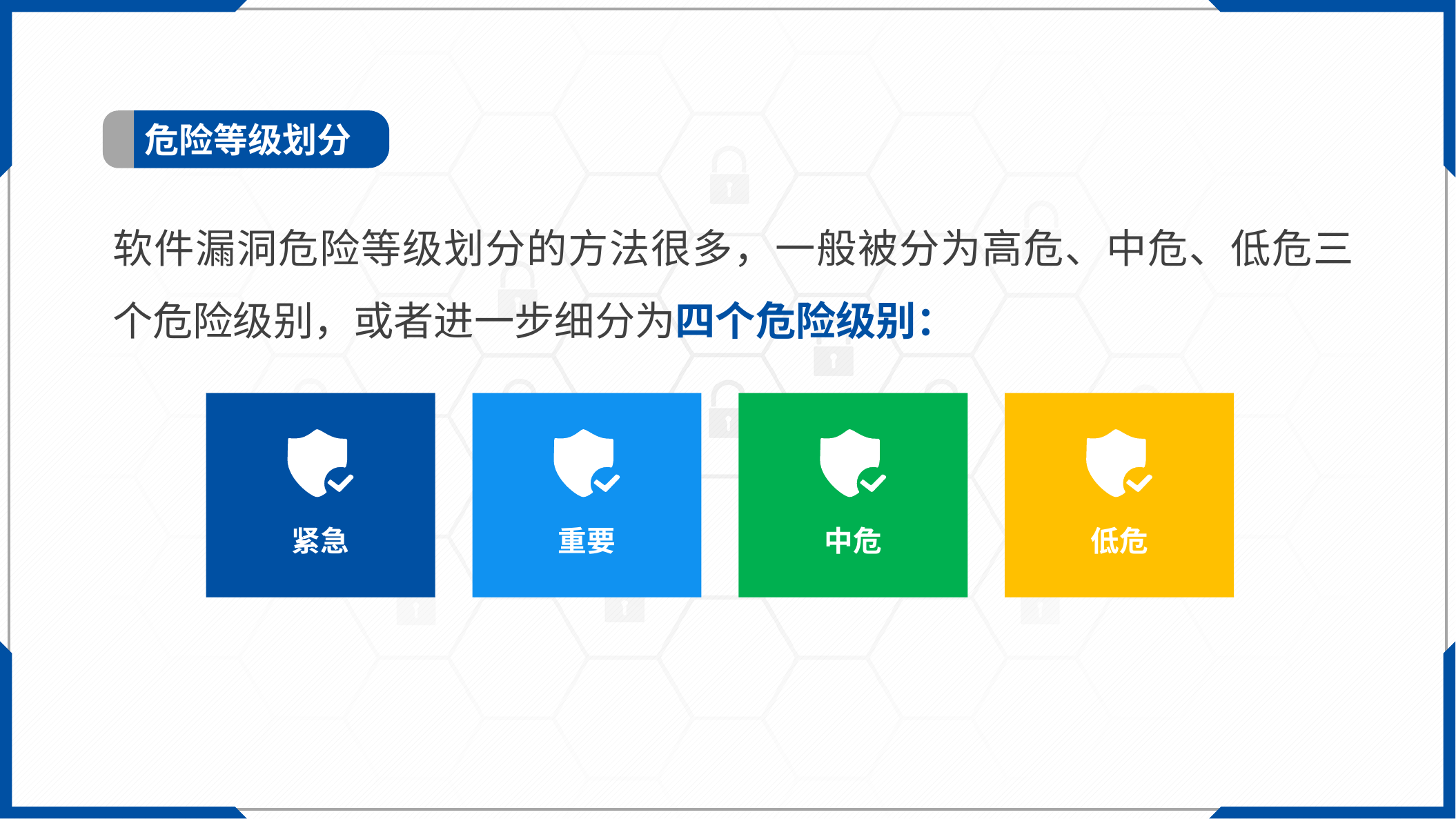

危险等级划分

软件漏洞危险等级划分的方法很多，一般被分为高危、中危、低危三个危险级别，或者进一步细分为四个危险级别：

紧急

重要

中危

低危